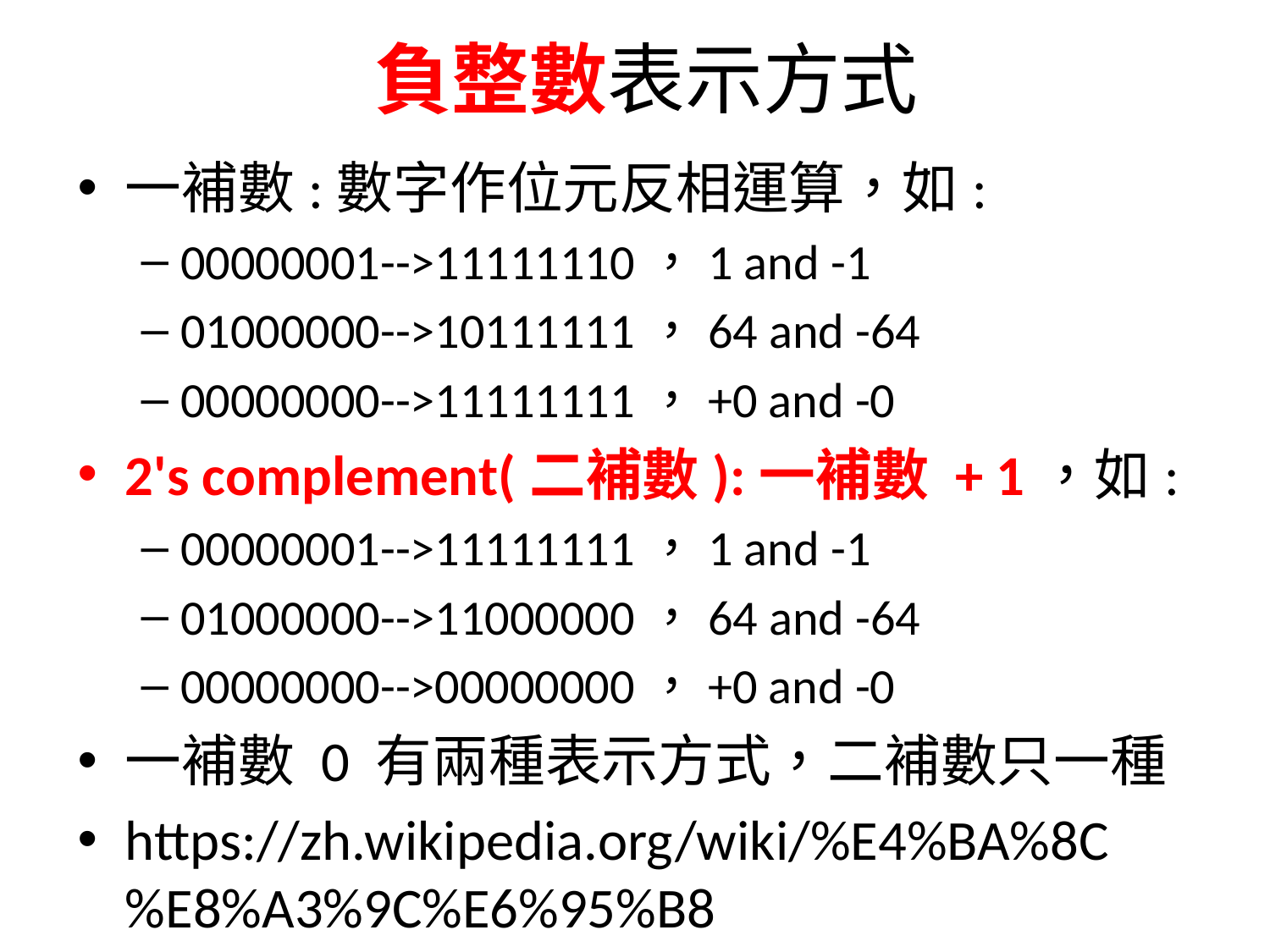

# 負整數表示方式
一補數:數字作位元反相運算，如:
00000001-->11111110，1 and -1
01000000-->10111111，64 and -64
00000000-->11111111，+0 and -0
2's complement(二補數):一補數 + 1，如:
00000001-->11111111，1 and -1
01000000-->11000000，64 and -64
00000000-->00000000，+0 and -0
一補數 0 有兩種表示方式，二補數只一種
https://zh.wikipedia.org/wiki/%E4%BA%8C%E8%A3%9C%E6%95%B8